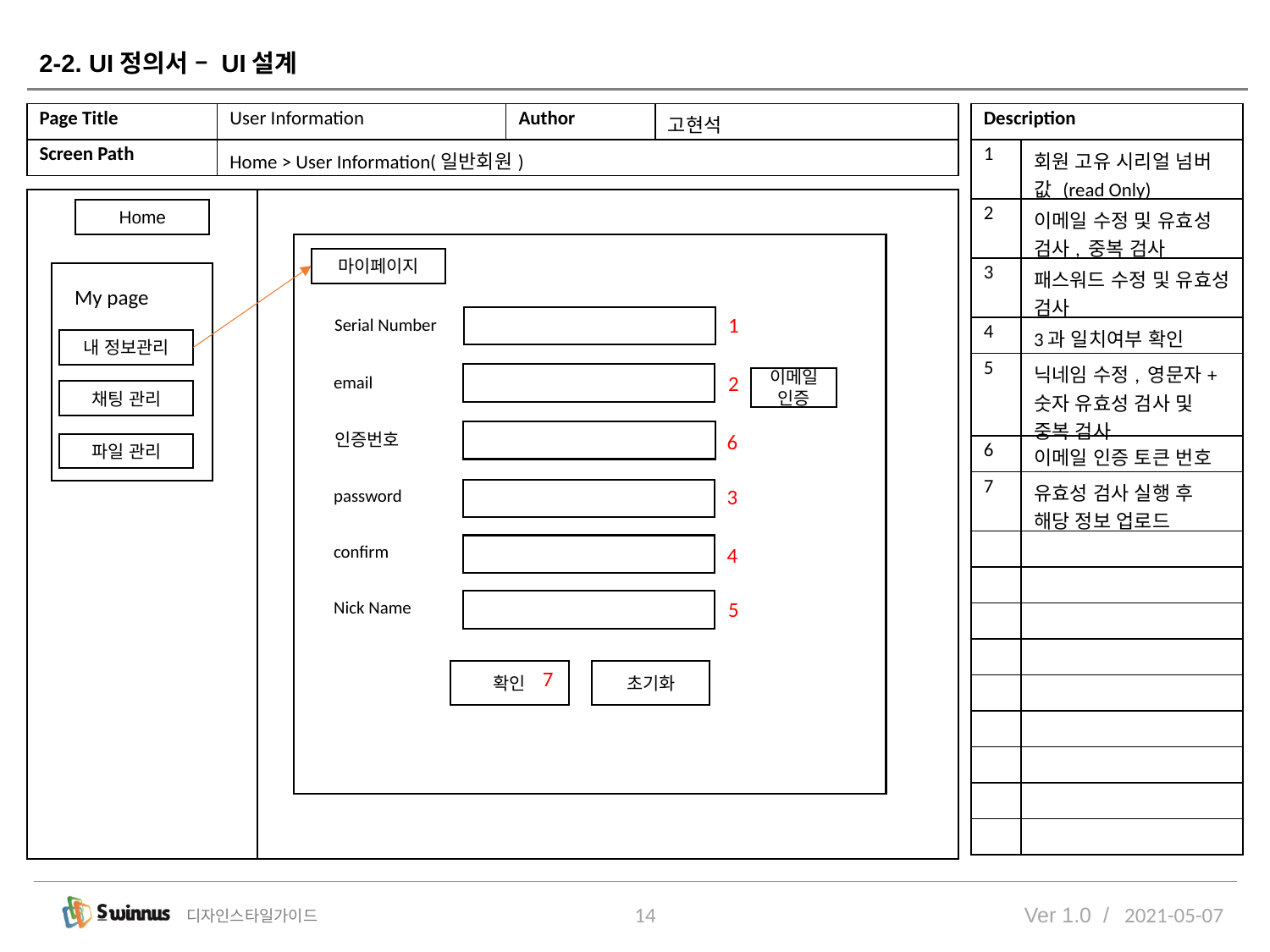

2-2. UI정의서 – UI설계
| Page Title | User Information | Author | 고현석 |
| --- | --- | --- | --- |
| Screen Path | Home > User Information(일반회원) |  |  |
| Description |  |
| --- | --- |
| 1 | 회원 고유 시리얼 넘버 값 (read Only) |
| 2 | 이메일 수정 및 유효성 검사, 중복 검사 |
| 3 | 패스워드 수정 및 유효성 검사 |
| 4 | 3과 일치여부 확인 |
| 5 | 닉네임 수정, 영문자+ 숫자 유효성 검사 및 중복 검사 |
| 6 | 이메일 인증 토큰 번호 |
| 7 | 유효성 검사 실행 후 해당 정보 업로드 |
|  |  |
|  |  |
|  |  |
|  |  |
|  |  |
|  |  |
|  |  |
|  |  |
|  |  |

Home

마이페이지

My page
1

Serial Number
내 정보관리

2
email
이메일 인증
채팅 관리

6
인증번호
파일 관리
3
password

confirm

4
Nick Name
5

7
확인
초기화
Ver 1.0  /
2021-05-07
디자인스타일가이드